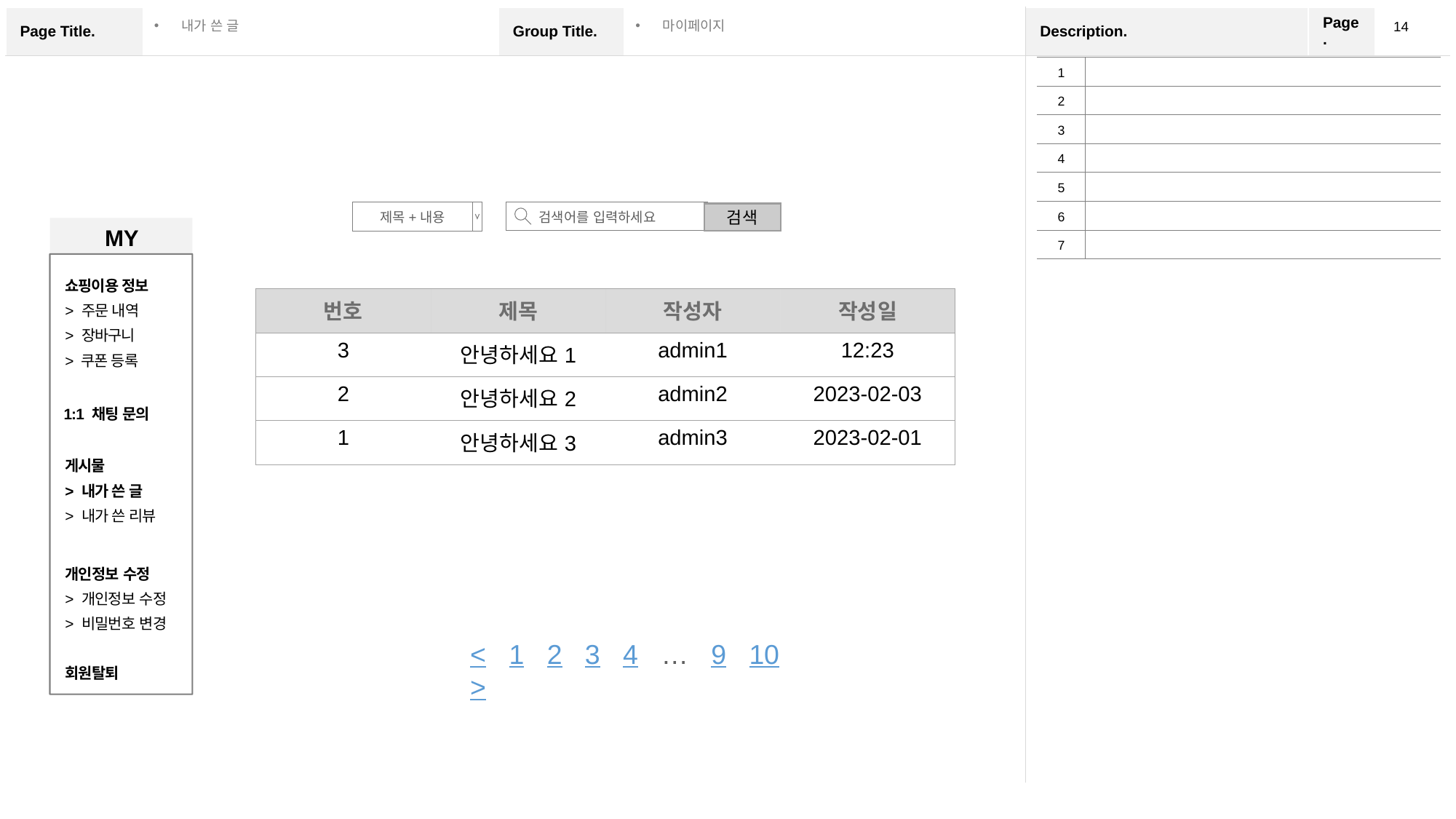

14
내가 쓴 글
마이페이지
| 1 |  |
| --- | --- |
| 2 |  |
| 3 |  |
| 4 |  |
| 5 |  |
| 6 |  |
| 7 |  |
제목+내용

검색어를 입력하세요

검색

MY

쇼핑이용 정보
> 주문 내역
> 장바구니
> 쿠폰 등록
| 번호 | 제목 | 작성자 | 작성일 |
| --- | --- | --- | --- |
| 3 | 안녕하세요1 | admin1 | 12:23 |
| 2 | 안녕하세요2 | admin2 | 2023-02-03 |
| 1 | 안녕하세요3 | admin3 | 2023-02-01 |
1:1 채팅 문의
게시물
> 내가 쓴 글
> 내가 쓴 리뷰
개인정보 수정
> 개인정보 수정
> 비밀번호 변경
<   1   2   3   4   …   9   10   >
회원탈퇴